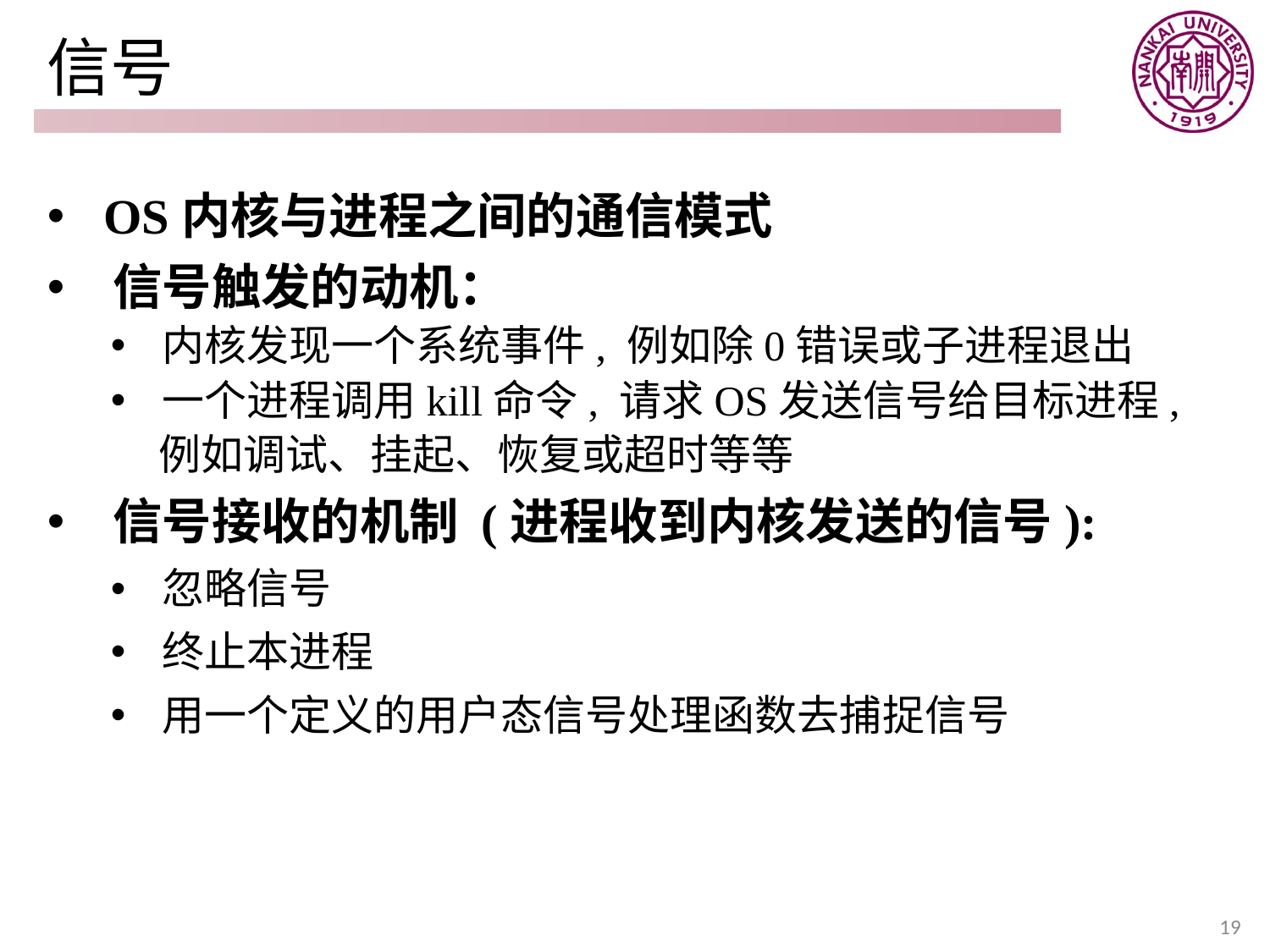

# 信号
  OS内核与进程之间的通信模式
  信号触发的动机：
 内核发现一个系统事件, 例如除0错误或子进程退出
 一个进程调用kill命令, 请求OS发送信号给目标进程,
    例如调试、挂起、恢复或超时等等
  信号接收的机制 (进程收到内核发送的信号):
 忽略信号
 终止本进程
 用一个定义的用户态信号处理函数去捕捉信号
19